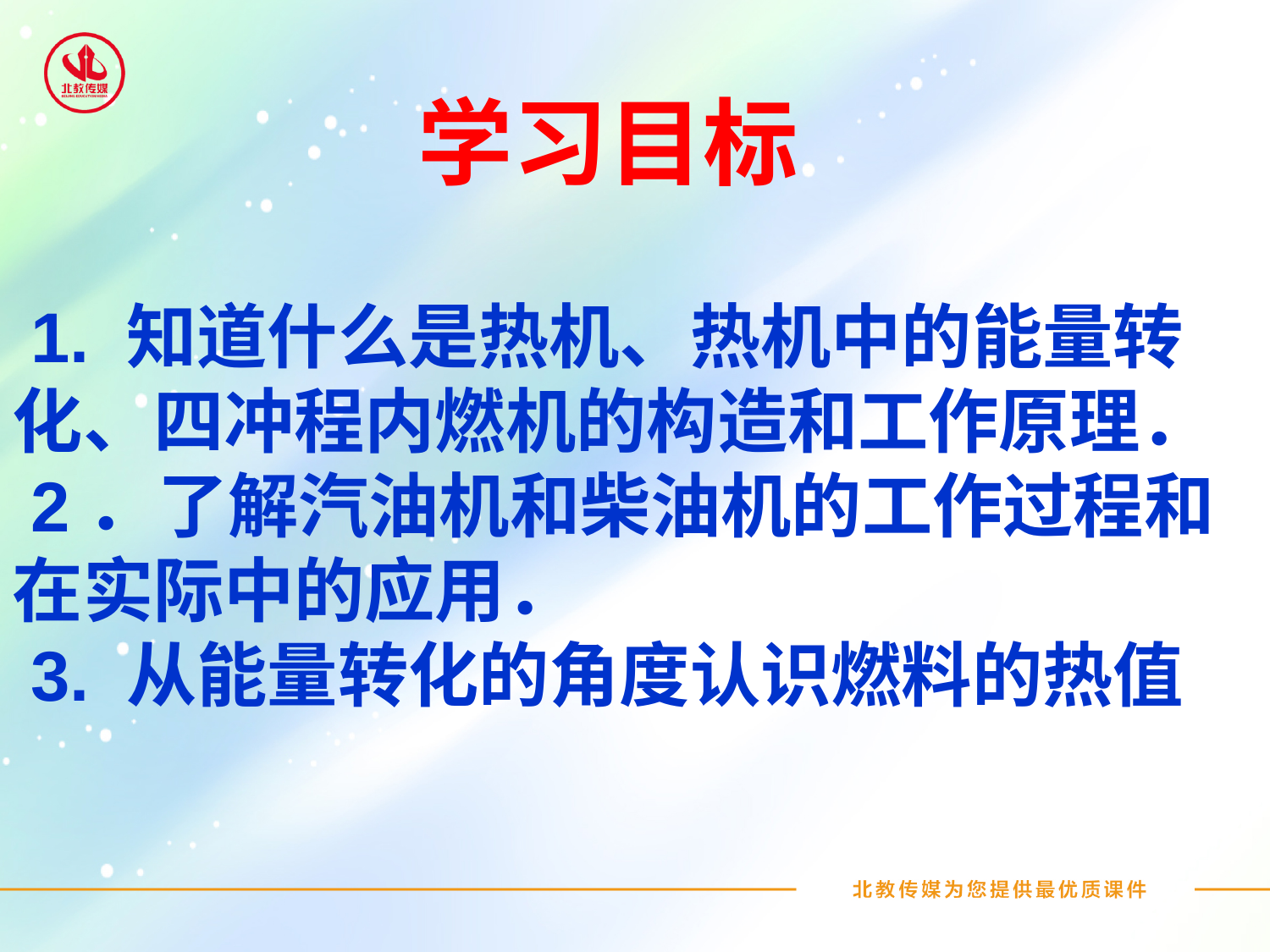

学习目标
1. 知道什么是热机、热机中的能量转化、四冲程内燃机的构造和工作原理．
2．了解汽油机和柴油机的工作过程和在实际中的应用．
3. 从能量转化的角度认识燃料的热值